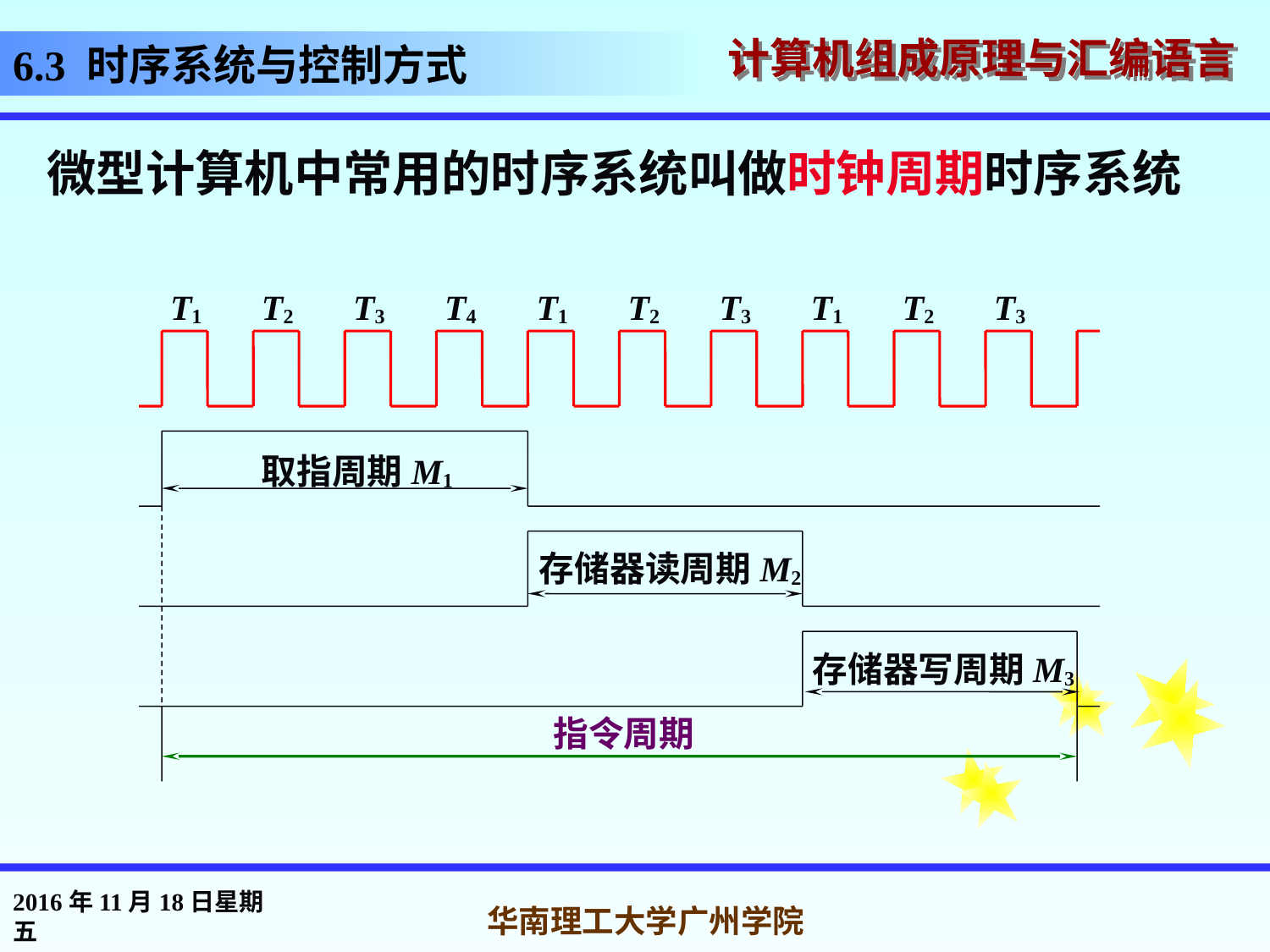

# 6.3 时序系统与控制方式
微型计算机中常用的时序系统叫做时钟周期时序系统
T1
T2
T3
T4
T1
T2
T3
T1
T2
T3

取指周期M1

存储器读周期M2

存储器写周期M3

指令周期

2016年11月18日星期五
华南理工大学广州学院